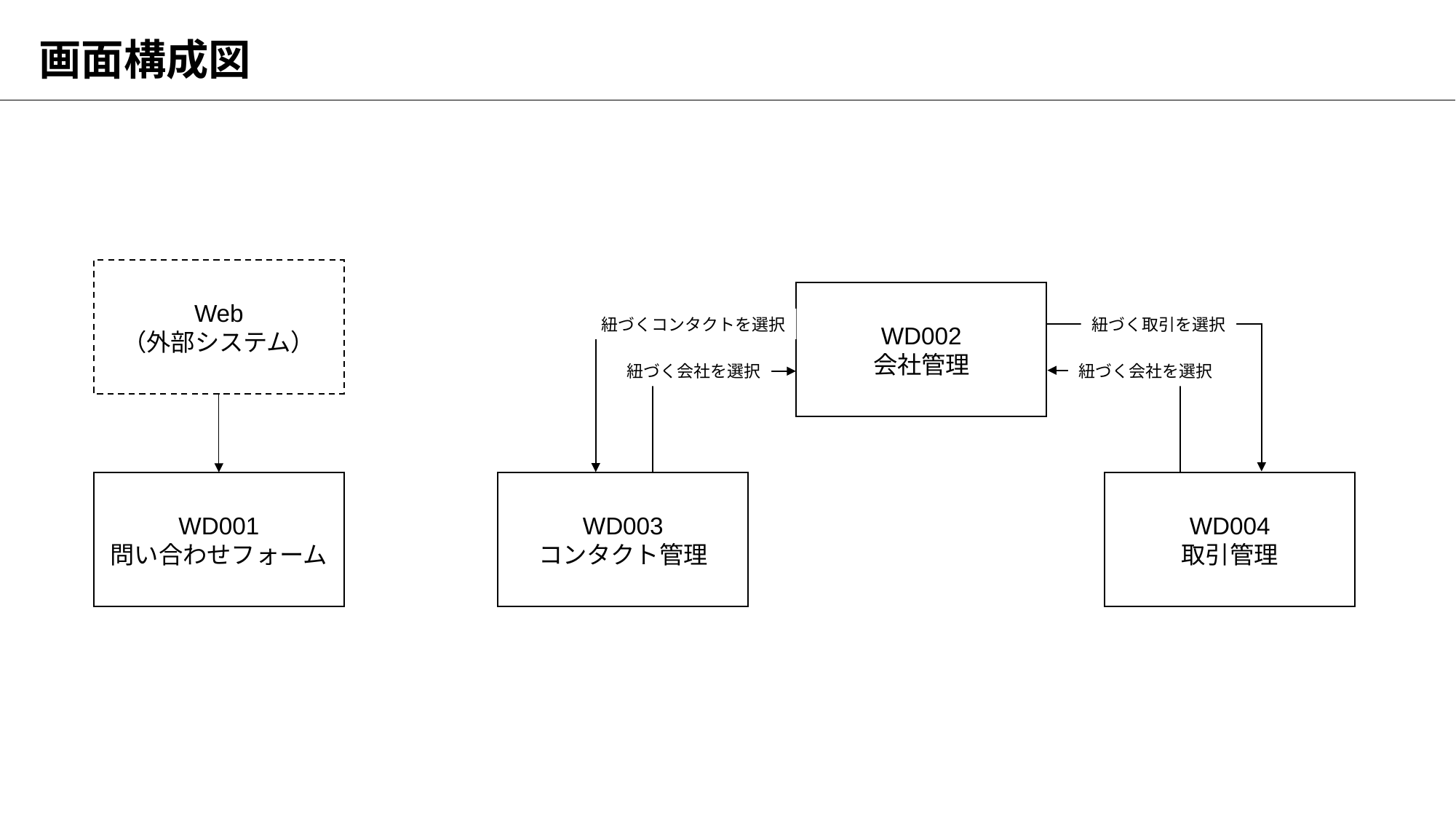

# 画面構成図
Web
（外部システム）
WD002
会社管理
紐づくコンタクトを選択
紐づく取引を選択

紐づく会社を選択
紐づく会社を選択

WD001
問い合わせフォーム
WD003
コンタクト管理
WD004
取引管理